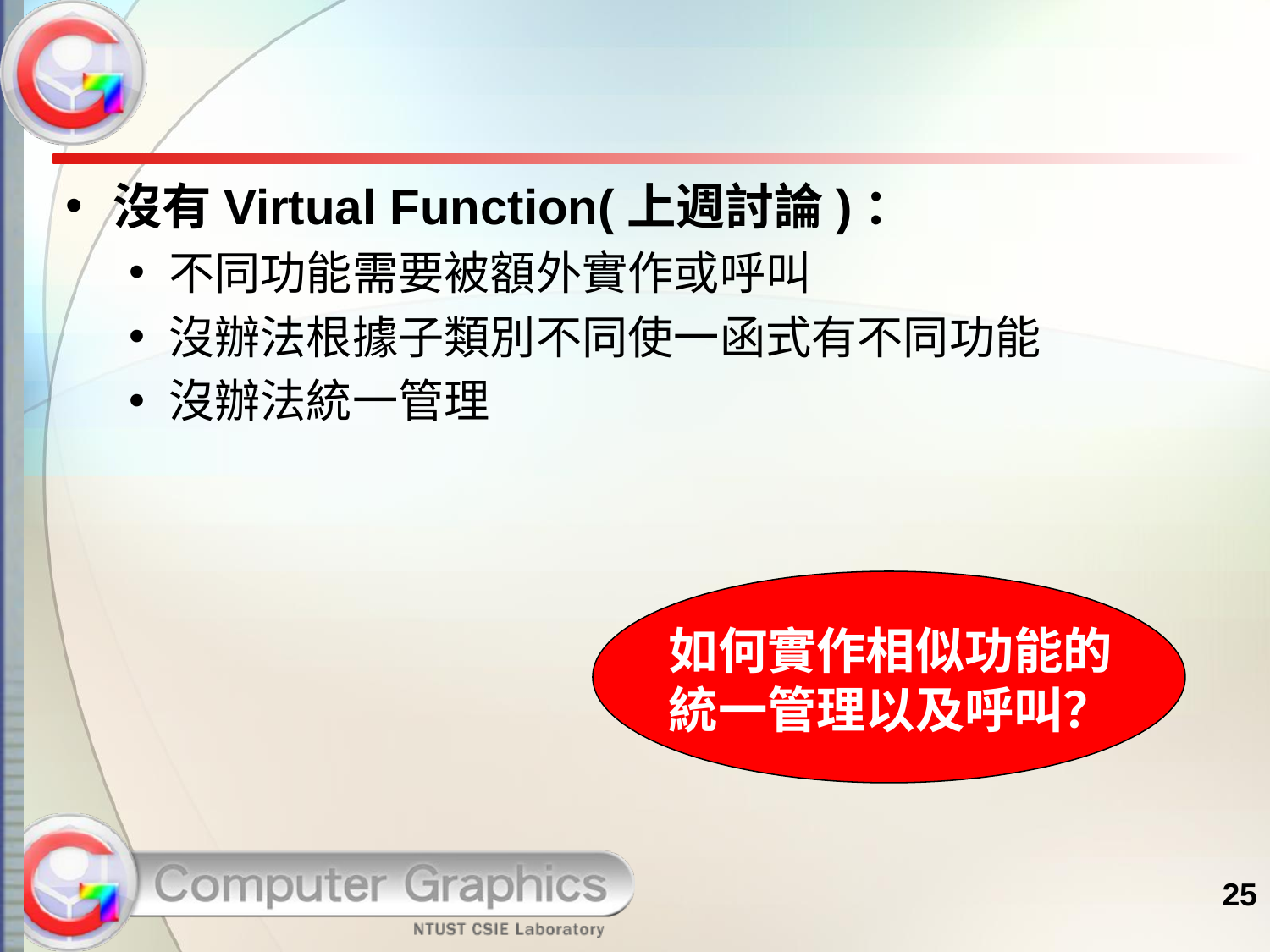

#
沒有Virtual Function(上週討論)：
不同功能需要被額外實作或呼叫
沒辦法根據子類別不同使一函式有不同功能
沒辦法統一管理

如何實作相似功能的統一管理以及呼叫？
25